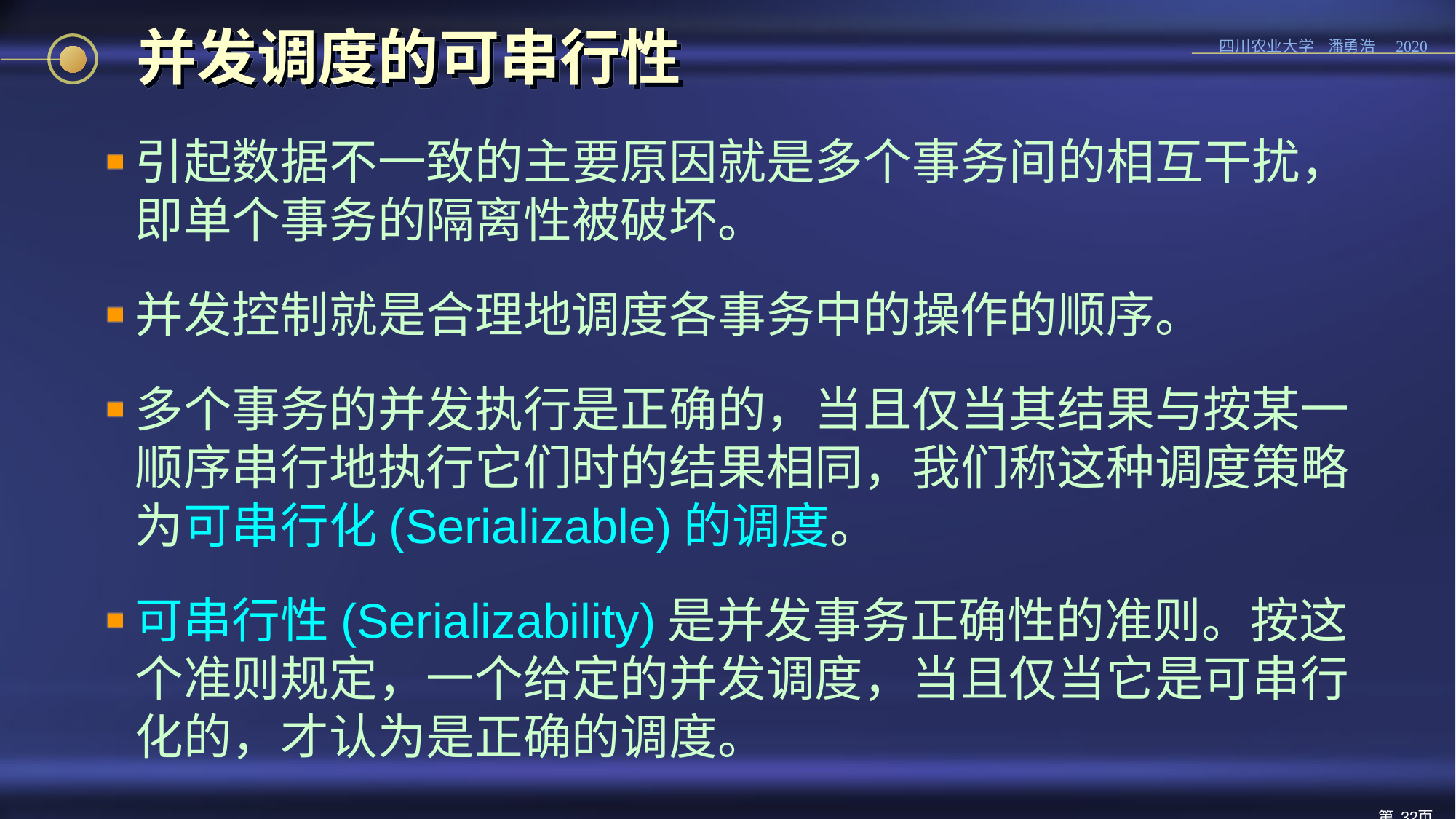

# 并发调度的可串行性
引起数据不一致的主要原因就是多个事务间的相互干扰，即单个事务的隔离性被破坏。
并发控制就是合理地调度各事务中的操作的顺序。
多个事务的并发执行是正确的，当且仅当其结果与按某一顺序串行地执行它们时的结果相同，我们称这种调度策略为可串行化(Serializable)的调度。
可串行性(Serializability)是并发事务正确性的准则。按这个准则规定，一个给定的并发调度，当且仅当它是可串行化的，才认为是正确的调度。